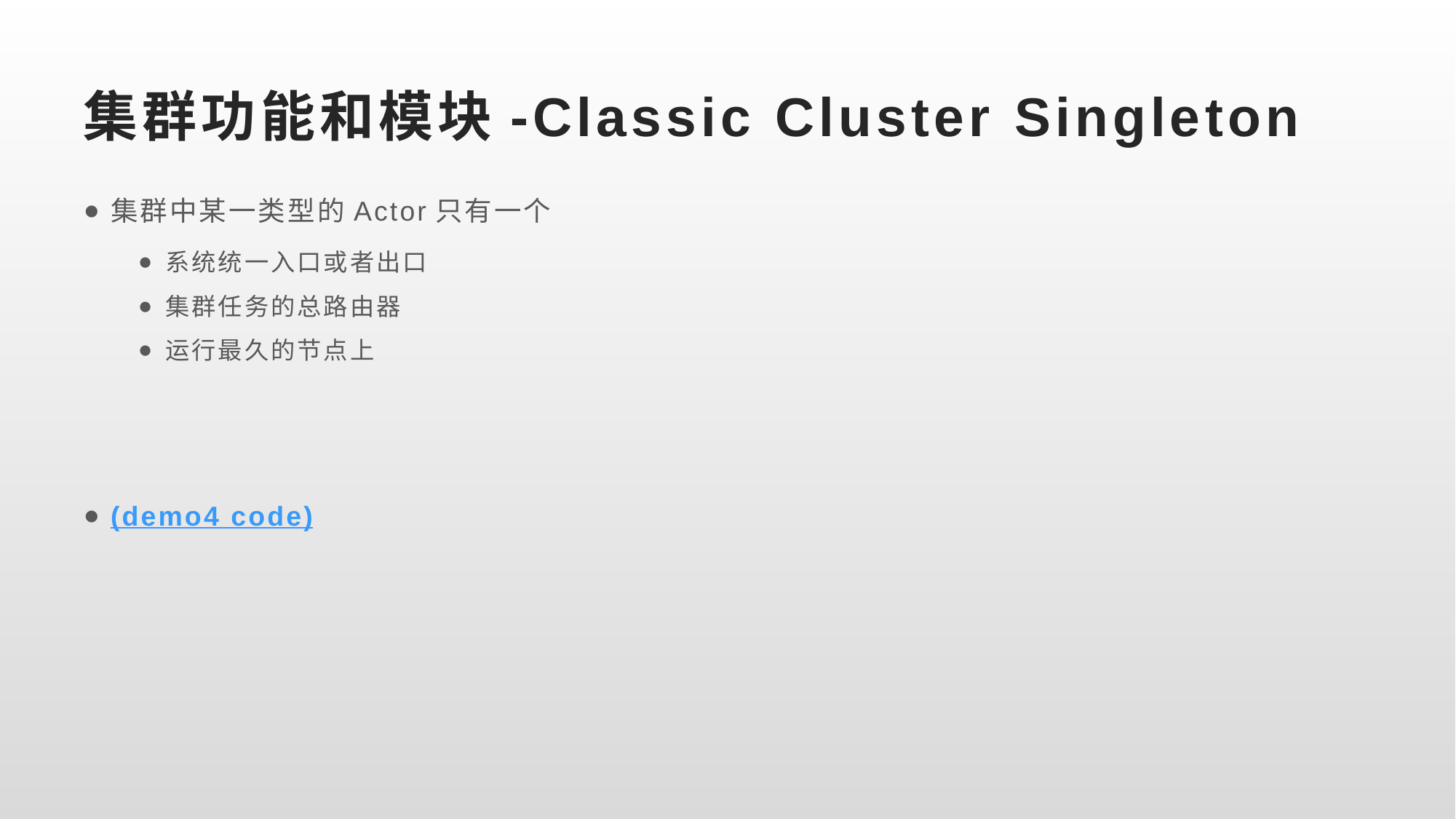

# 集群功能和模块-Classic Cluster Singleton
集群中某一类型的Actor只有一个
系统统一入口或者出口
集群任务的总路由器
运行最久的节点上

(demo4 code)